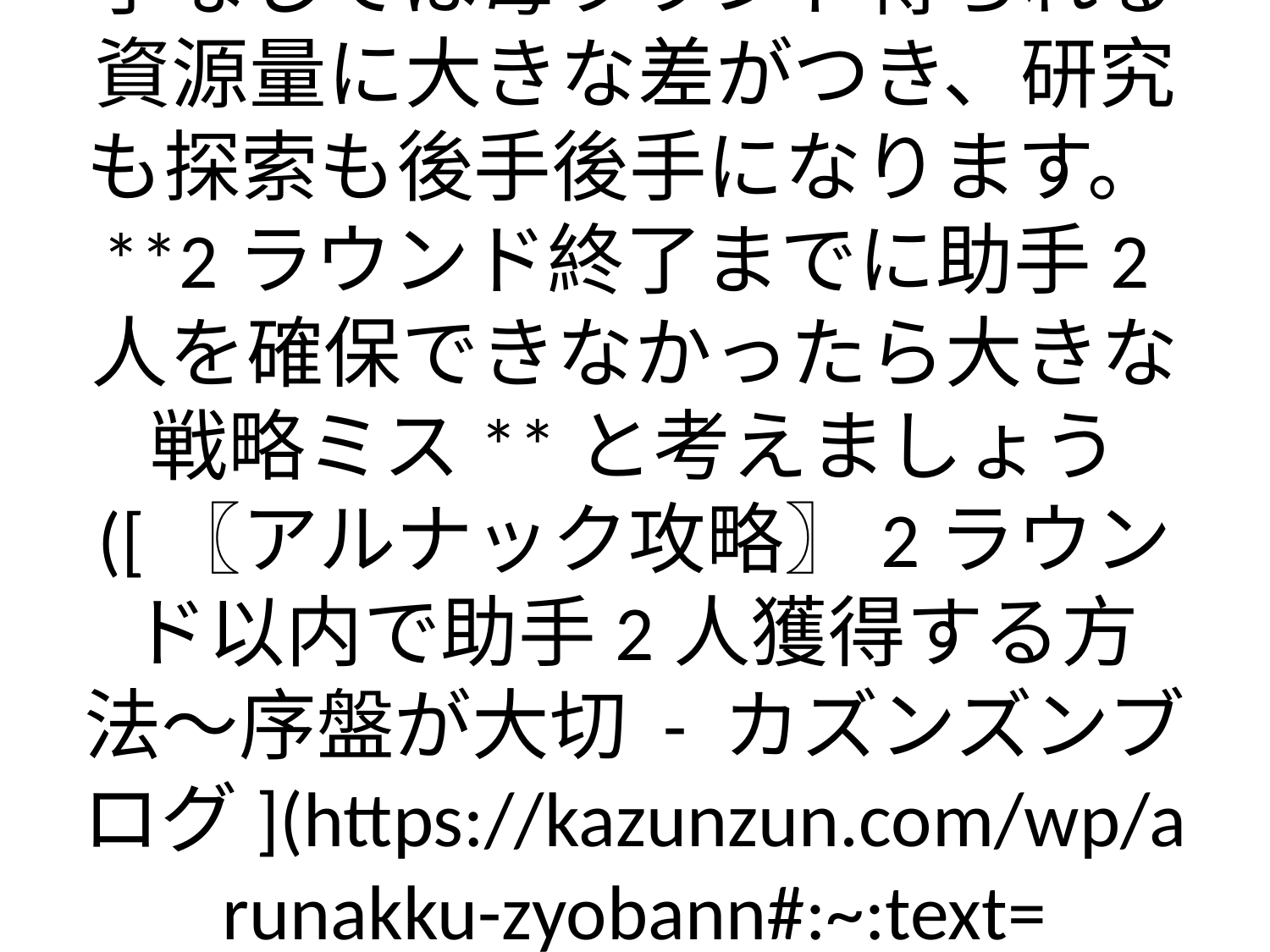

# - **助手を取らない/遅れる:** **序盤に助手を取れないと、その差は最後まで縮まりません ([〖アルナック攻略〗2ラウンド以内で助手2人獲得する方法～序盤が大切 - カズンズンブログ](https://kazunzun.com/wp/arunakku-zyobann#:~:text=%E3%82%A2%E3%83%AB%E3%83%8A%E3%83%83%E3%82%AF%E3%81%A7%E3%81%AF%20%E5%BA%8F%E7%9B%A4%E3%81%A7%E3%81%A4%E3%81%84%E3%81%9F%E5%B7%AE%E3%81%AF%E7%B8%AE%E3%81%BE%E3%82%8A%E3%81%BE%E3%81%9B%E3%82%93%EF%BC%81))**。助手なしでは毎ラウンド得られる資源量に大きな差がつき、研究も探索も後手後手になります。**2ラウンド終了までに助手2人を確保できなかったら大きな戦略ミス**と考えましょう ([〖アルナック攻略〗2ラウンド以内で助手2人獲得する方法～序盤が大切 - カズンズンブログ](https://kazunzun.com/wp/arunakku-zyobann#:~:text=%E3%81%9D%E3%82%93%E3%81%AA%E5%A4%A7%E5%88%87%E3%81%AA%E5%BA%8F%E7%9B%A4%E3%81%AE%E7%9B%AE%E6%A8%99%E3%81%AF))。特に**最初の助手取得がラウンド3以降になる**のは致命的です。他の失敗をカバーする方法はいくつかありますが、この助手取り遅れだけは挽回が非常に困難なので、絶対に避けてください。